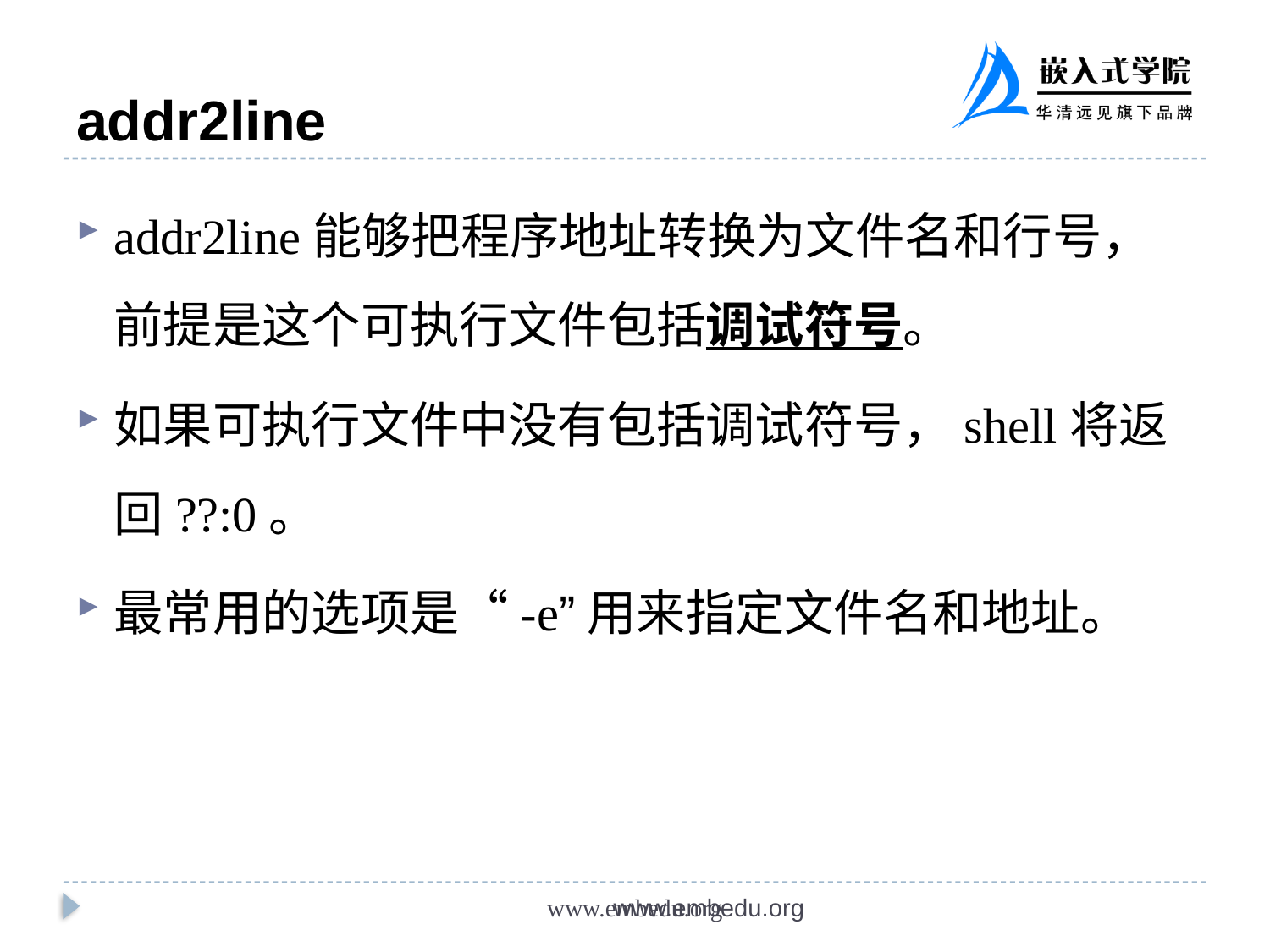

# addr2line
addr2line能够把程序地址转换为文件名和行号，前提是这个可执行文件包括调试符号。
如果可执行文件中没有包括调试符号，shell将返回??:0。
最常用的选项是“-e”用来指定文件名和地址。
www.embedu.org
www.embedu.org